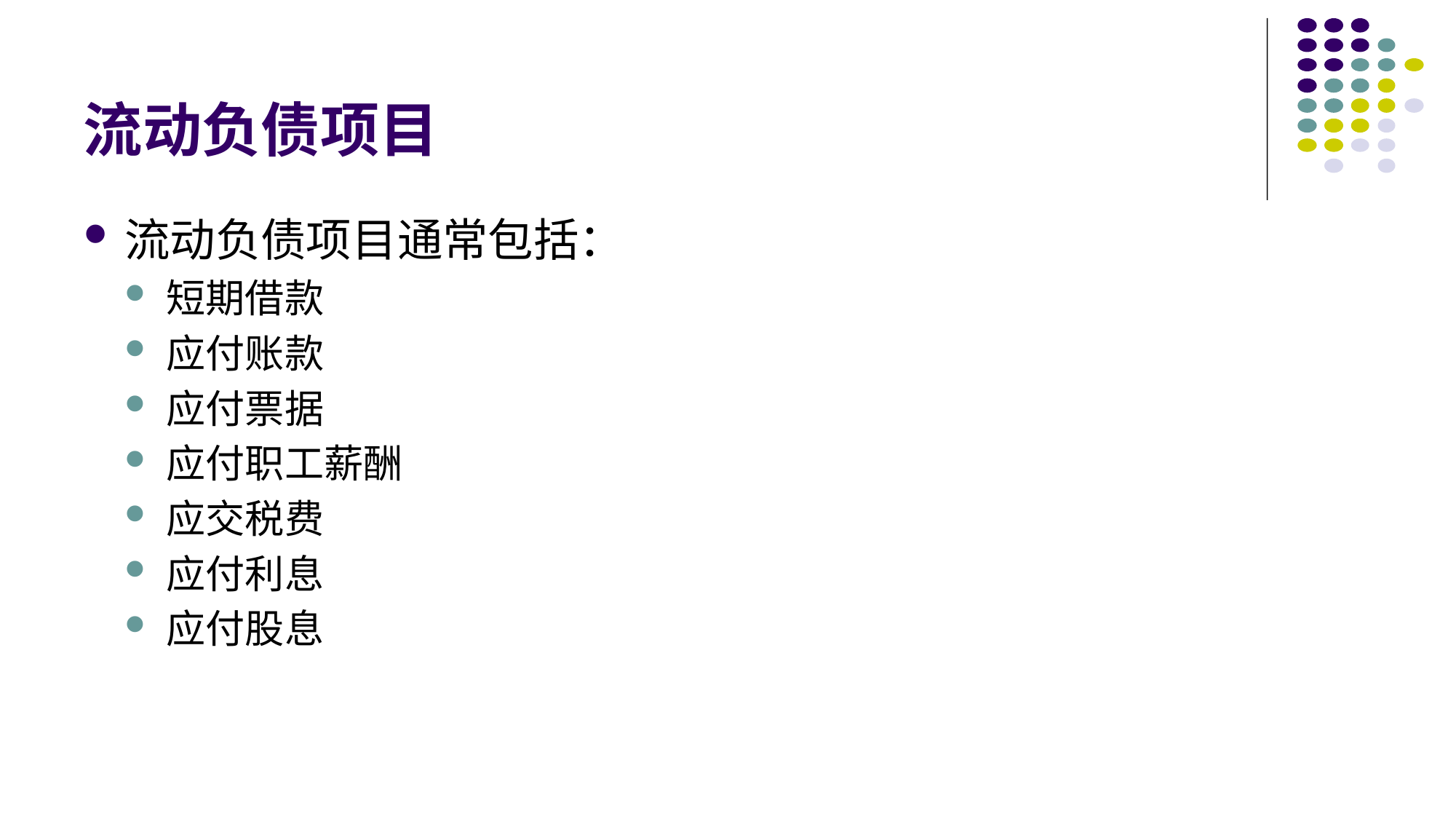

# 流动负债项目
流动负债项目通常包括：
短期借款
应付账款
应付票据
应付职工薪酬
应交税费
应付利息
应付股息